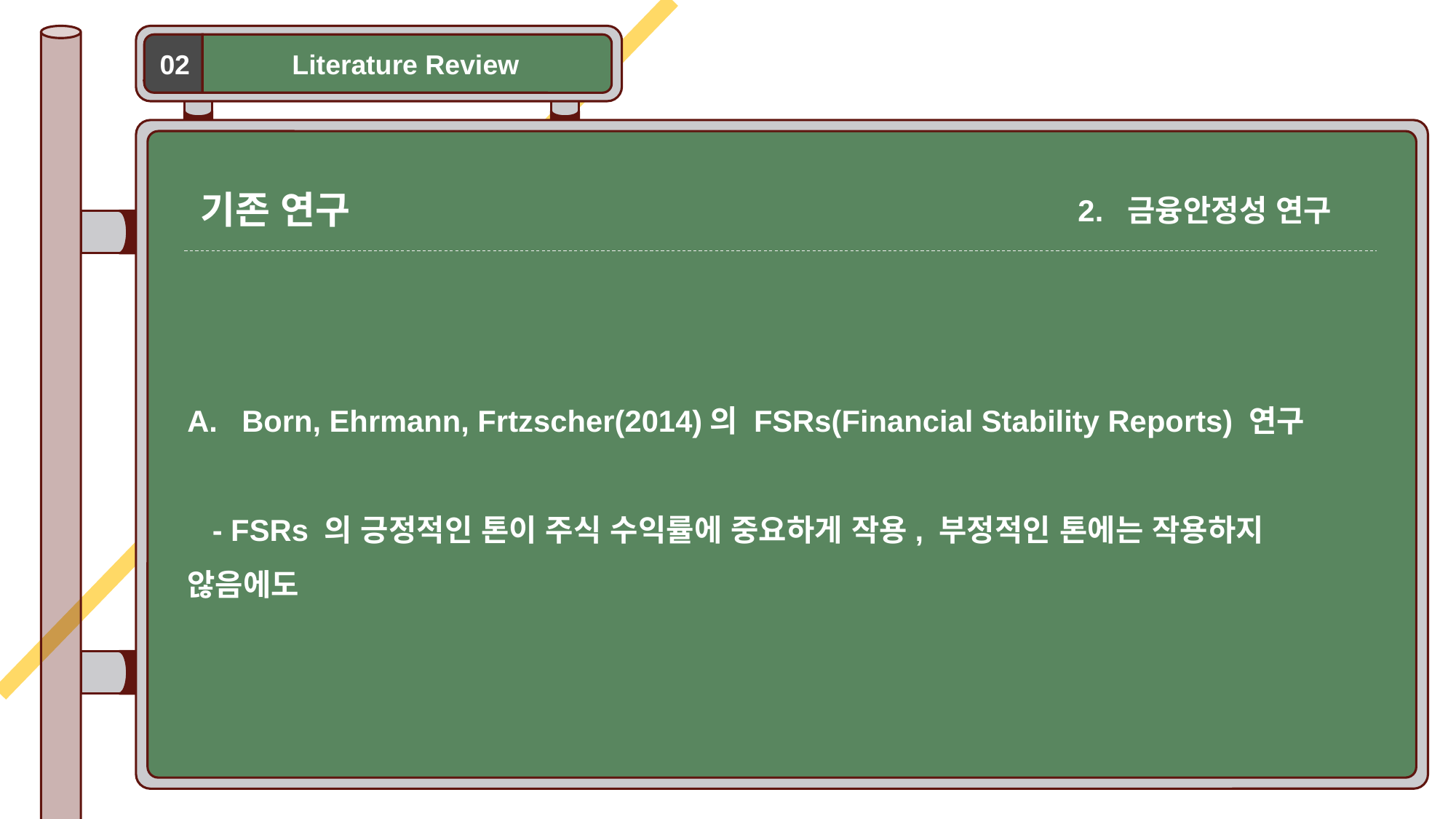

Literature Review

02
기존 연구
2.  금융안정성 연구
Born, Ehrmann, Frtzscher(2014)의 FSRs(Financial Stability Reports) 연구

   - FSRs 의 긍정적인 톤이 주식 수익률에 중요하게 작용, 부정적인 톤에는 작용하지 않음에도